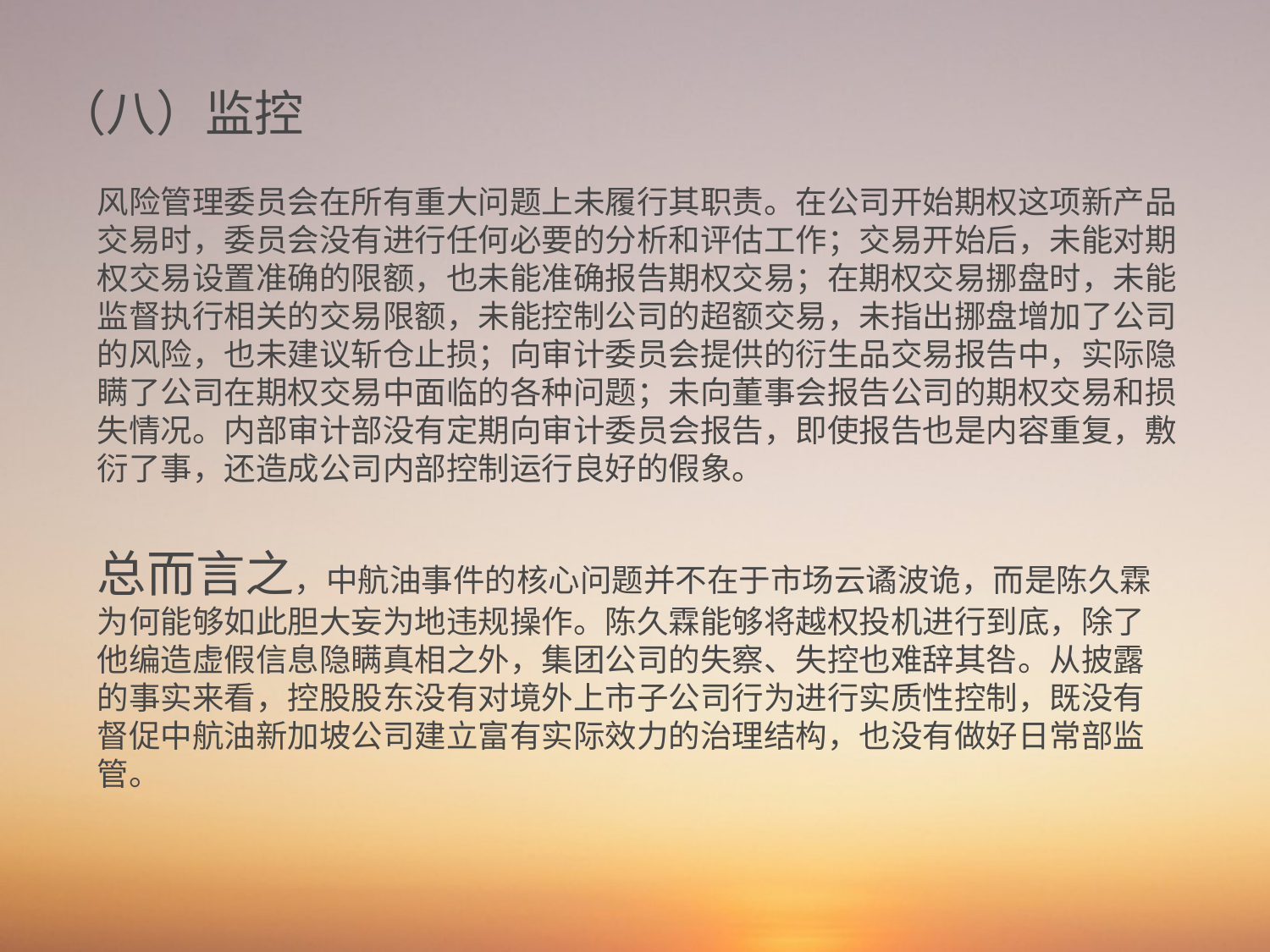

（八）监控
风险管理委员会在所有重大问题上未履行其职责。在公司开始期权这项新产品交易时，委员会没有进行任何必要的分析和评估工作；交易开始后，未能对期权交易设置准确的限额，也未能准确报告期权交易；在期权交易挪盘时，未能监督执行相关的交易限额，未能控制公司的超额交易，未指出挪盘增加了公司的风险，也未建议斩仓止损；向审计委员会提供的衍生品交易报告中，实际隐瞒了公司在期权交易中面临的各种问题；未向董事会报告公司的期权交易和损失情况。内部审计部没有定期向审计委员会报告，即使报告也是内容重复，敷衍了事，还造成公司内部控制运行良好的假象。
总而言之，中航油事件的核心问题并不在于市场云谲波诡，而是陈久霖为何能够如此胆大妄为地违规操作。陈久霖能够将越权投机进行到底，除了他编造虚假信息隐瞒真相之外，集团公司的失察、失控也难辞其咎。从披露的事实来看，控股股东没有对境外上市子公司行为进行实质性控制，既没有督促中航油新加坡公司建立富有实际效力的治理结构，也没有做好日常部监管。